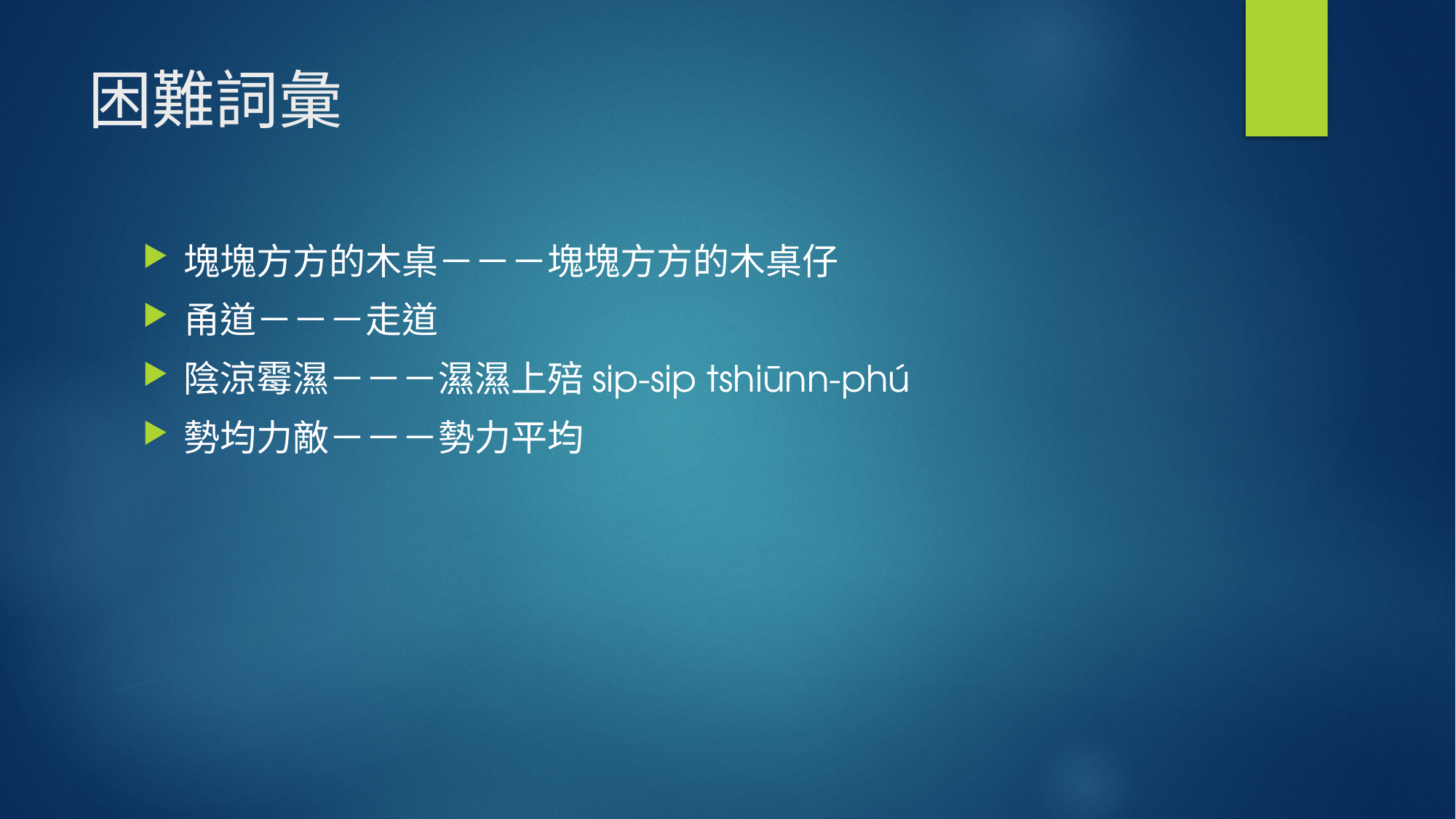

# 困難詞彙
塊塊方方的木桌－－－塊塊方方的木桌仔
甬道－－－走道
陰涼霉濕－－－濕濕上殕sip-sip tshiūnn-phú
勢均力敵－－－勢力平均